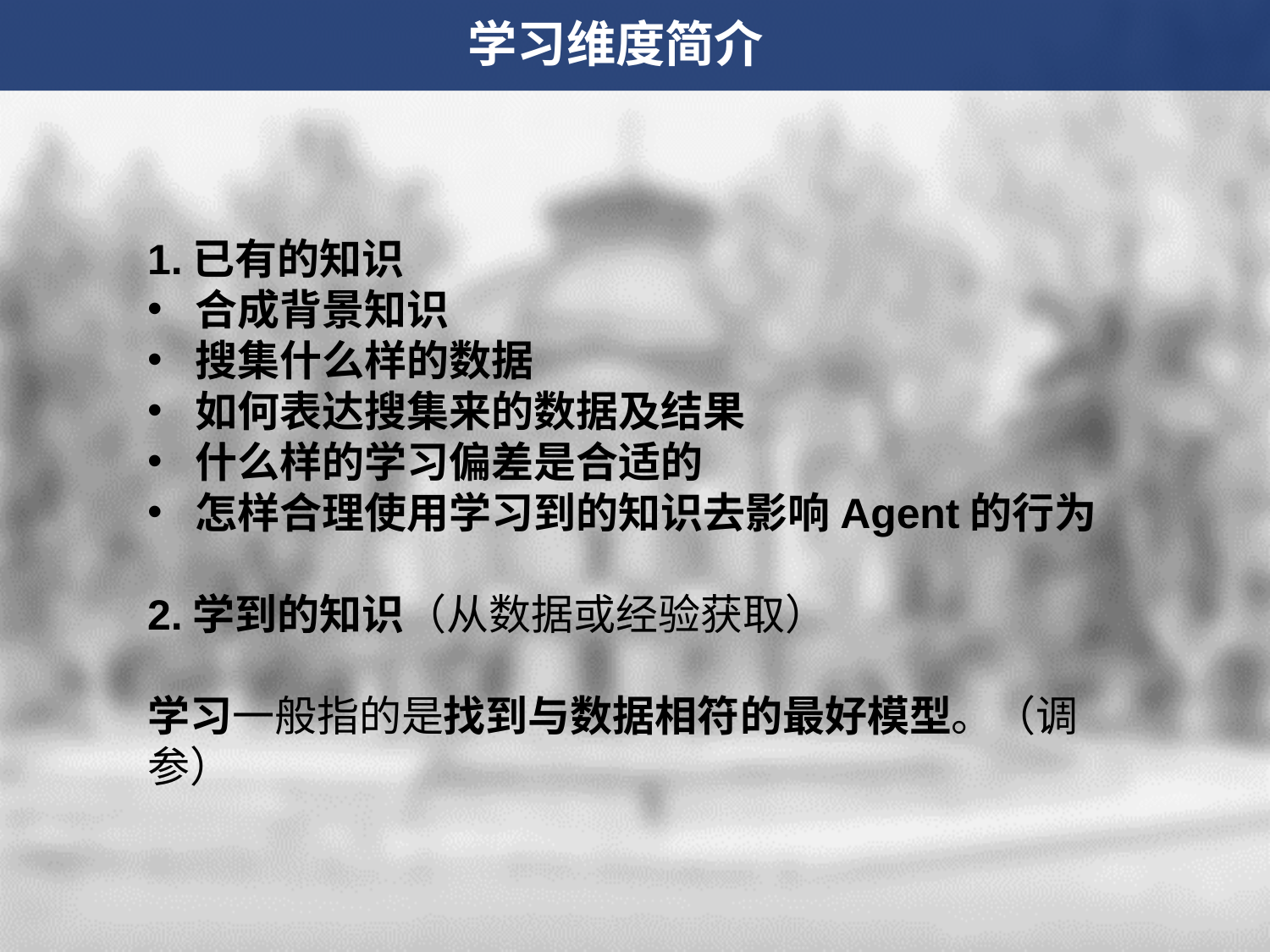

学习维度简介
1.已有的知识
合成背景知识
搜集什么样的数据
如何表达搜集来的数据及结果
什么样的学习偏差是合适的
怎样合理使用学习到的知识去影响Agent的行为

2.学到的知识（从数据或经验获取）

学习一般指的是找到与数据相符的最好模型。（调参）